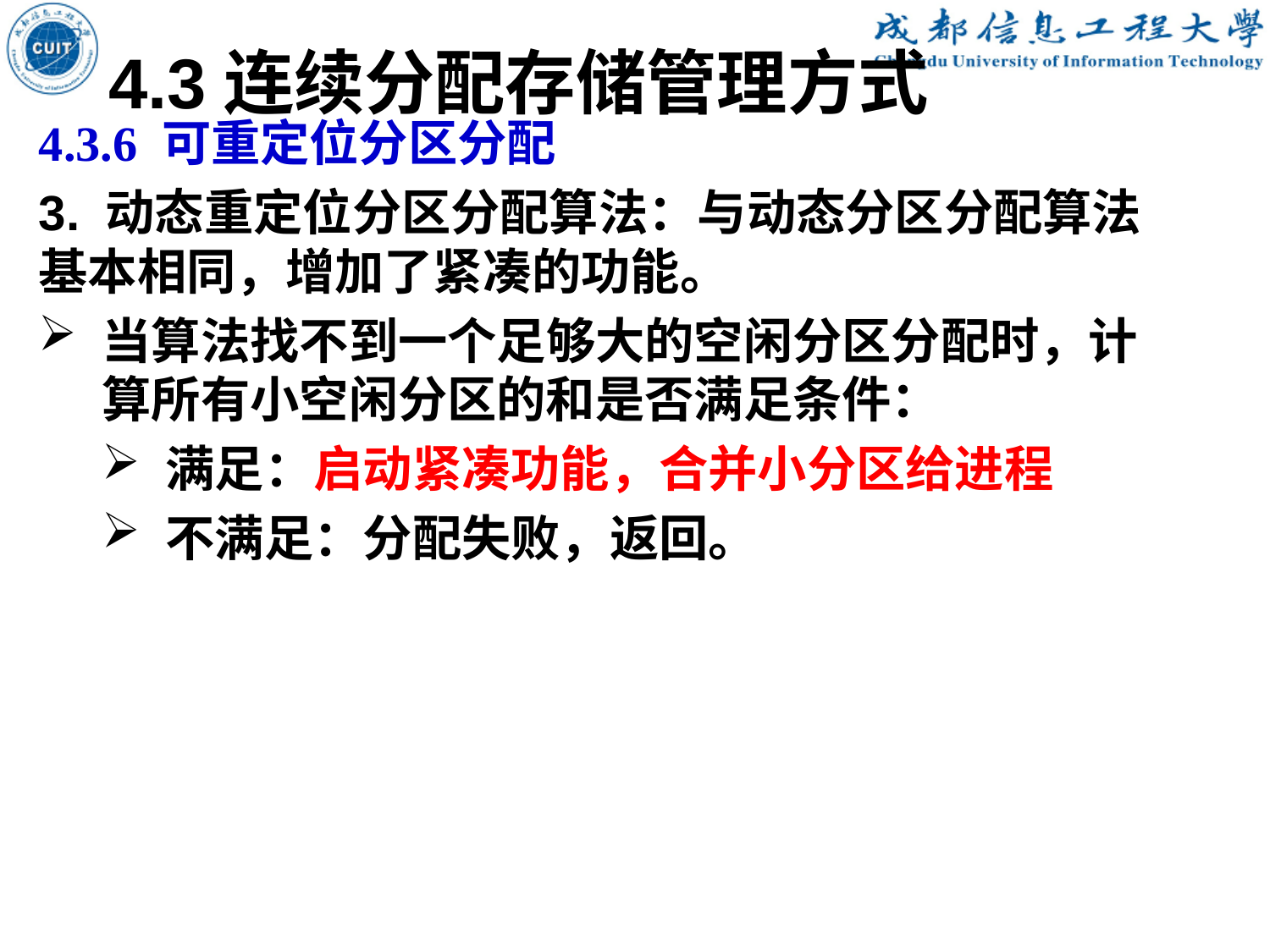

4.3连续分配存储管理方式
4.3.6 可重定位分区分配
3. 动态重定位分区分配算法：与动态分区分配算法基本相同，增加了紧凑的功能。
当算法找不到一个足够大的空闲分区分配时，计算所有小空闲分区的和是否满足条件：
满足：启动紧凑功能，合并小分区给进程
不满足：分配失败，返回。